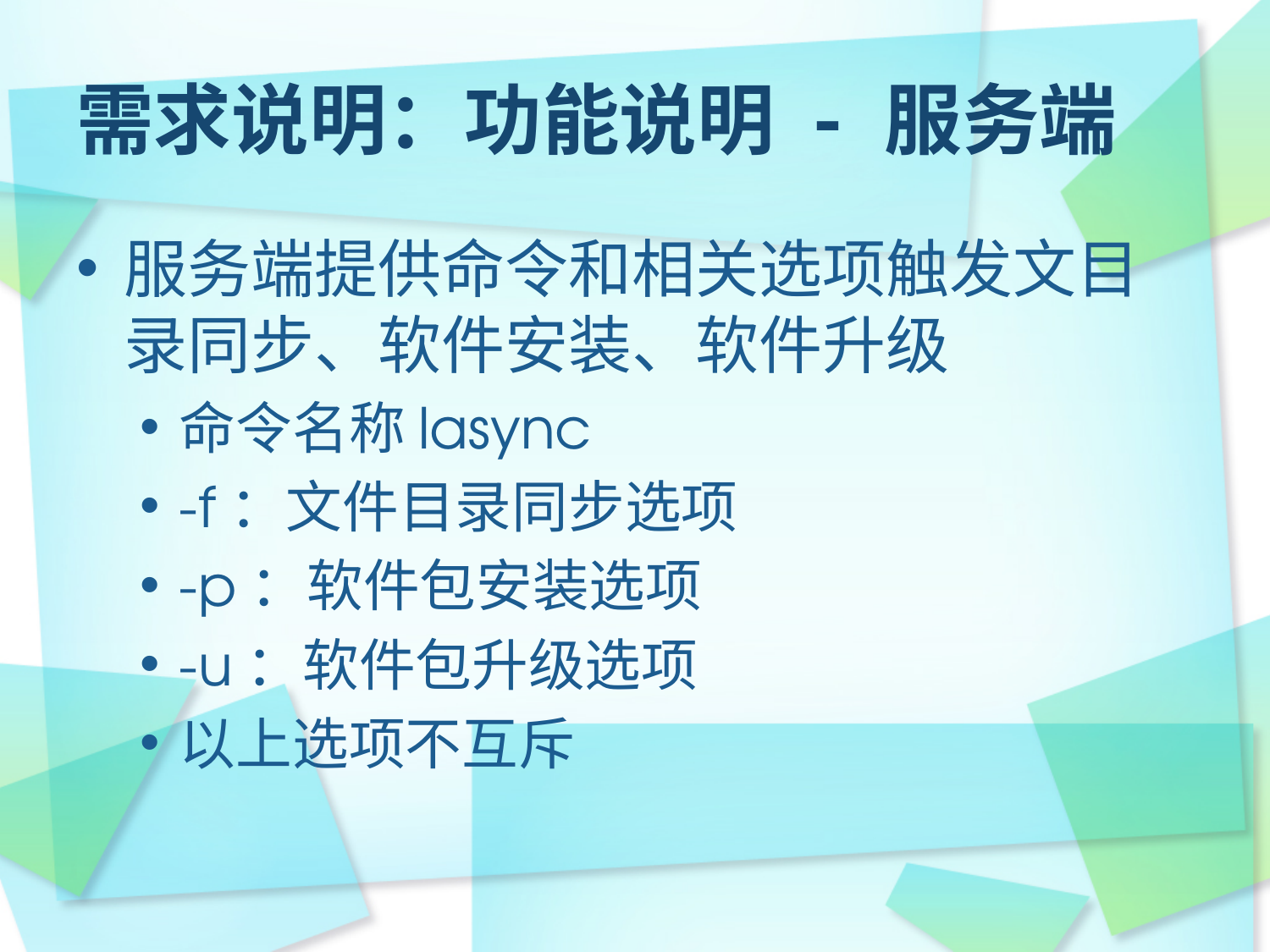

需求说明：功能说明 - 服务端
服务端提供命令和相关选项触发文目录同步、软件安装、软件升级
命令名称lasync
-f：文件目录同步选项
-p：软件包安装选项
-u：软件包升级选项
以上选项不互斥